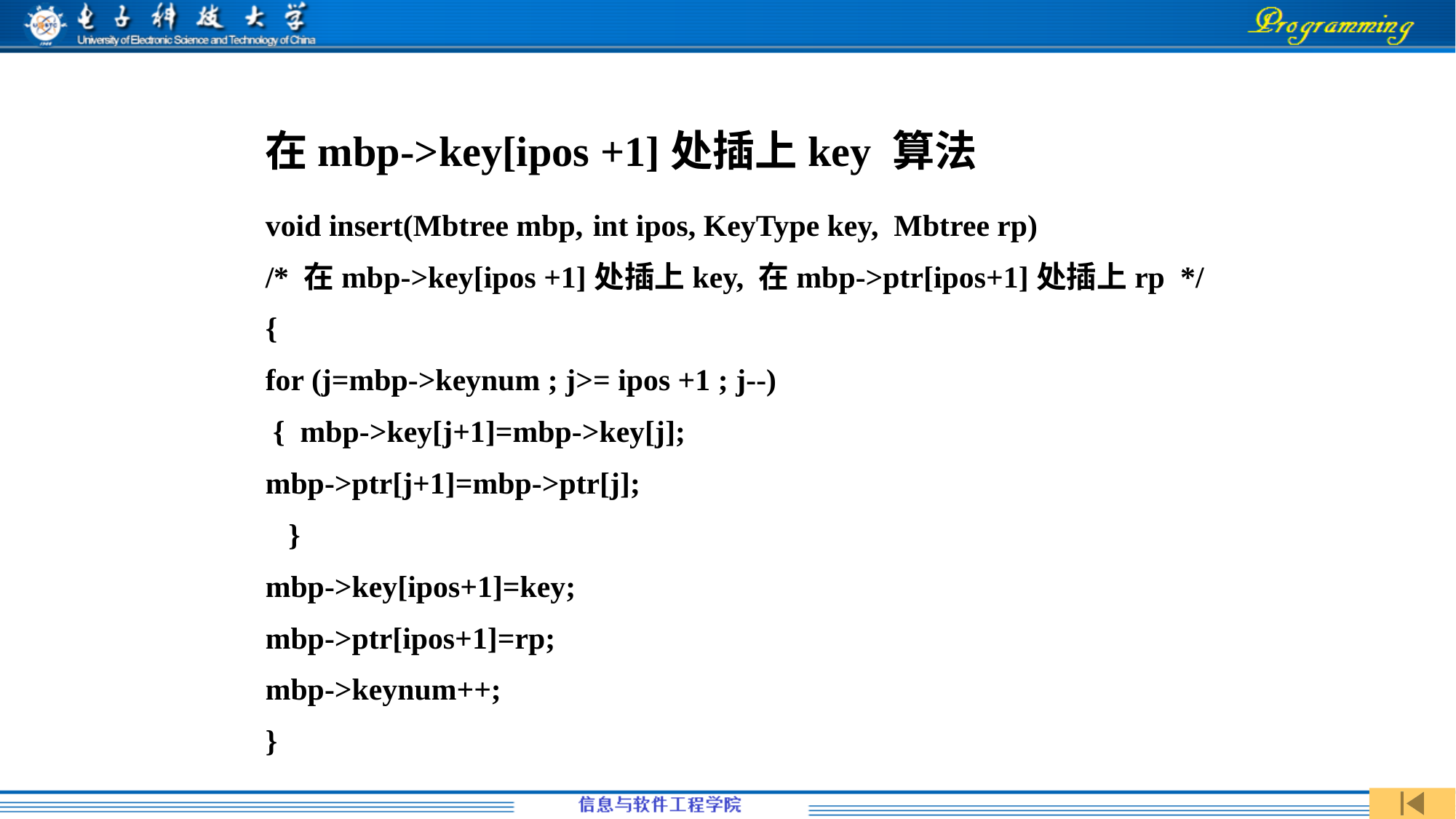

在mbp->key[ipos +1]处插上key 算法
void insert(Mbtree mbp,	int ipos, KeyType key,  Mbtree rp)
/* 在mbp->key[ipos +1]处插上key, 在mbp->ptr[ipos+1]处插上rp  */
{
for (j=mbp->keynum ; j>= ipos +1 ; j--)
 {  mbp->key[j+1]=mbp->key[j];
mbp->ptr[j+1]=mbp->ptr[j];
   }
mbp->key[ipos+1]=key;
mbp->ptr[ipos+1]=rp;
mbp->keynum++;
}